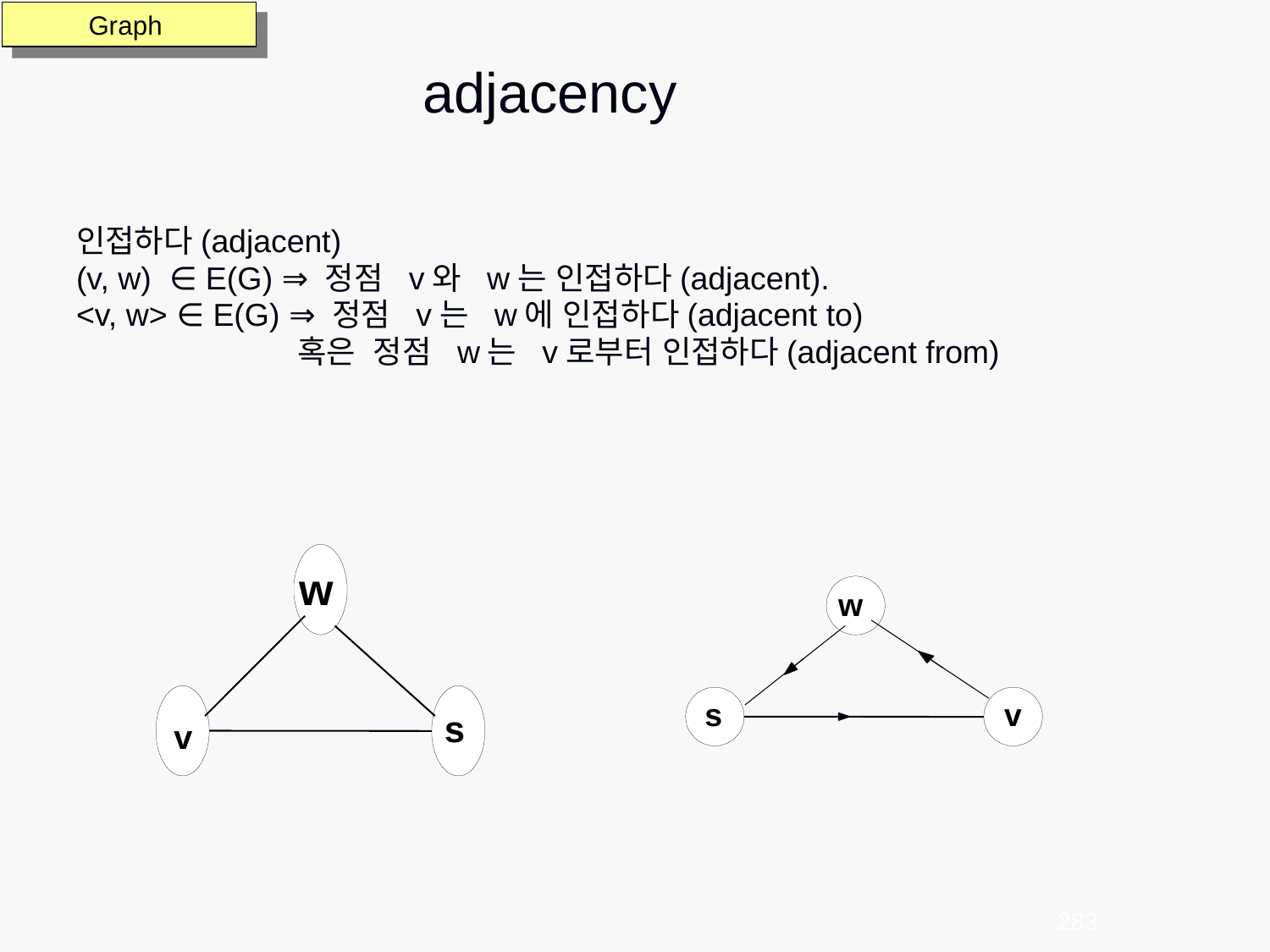

adjacency
인접하다(adjacent)
(v, w)  ∈ E(G) ⇒ 정점  v와  w는 인접하다(adjacent).
<v, w> ∈ E(G) ⇒ 정점  v는  w에 인접하다(adjacent to)
                        혹은  정점  w는  v로부터 인접하다(adjacent from)
Graph

w

w

s
v
s

v

283